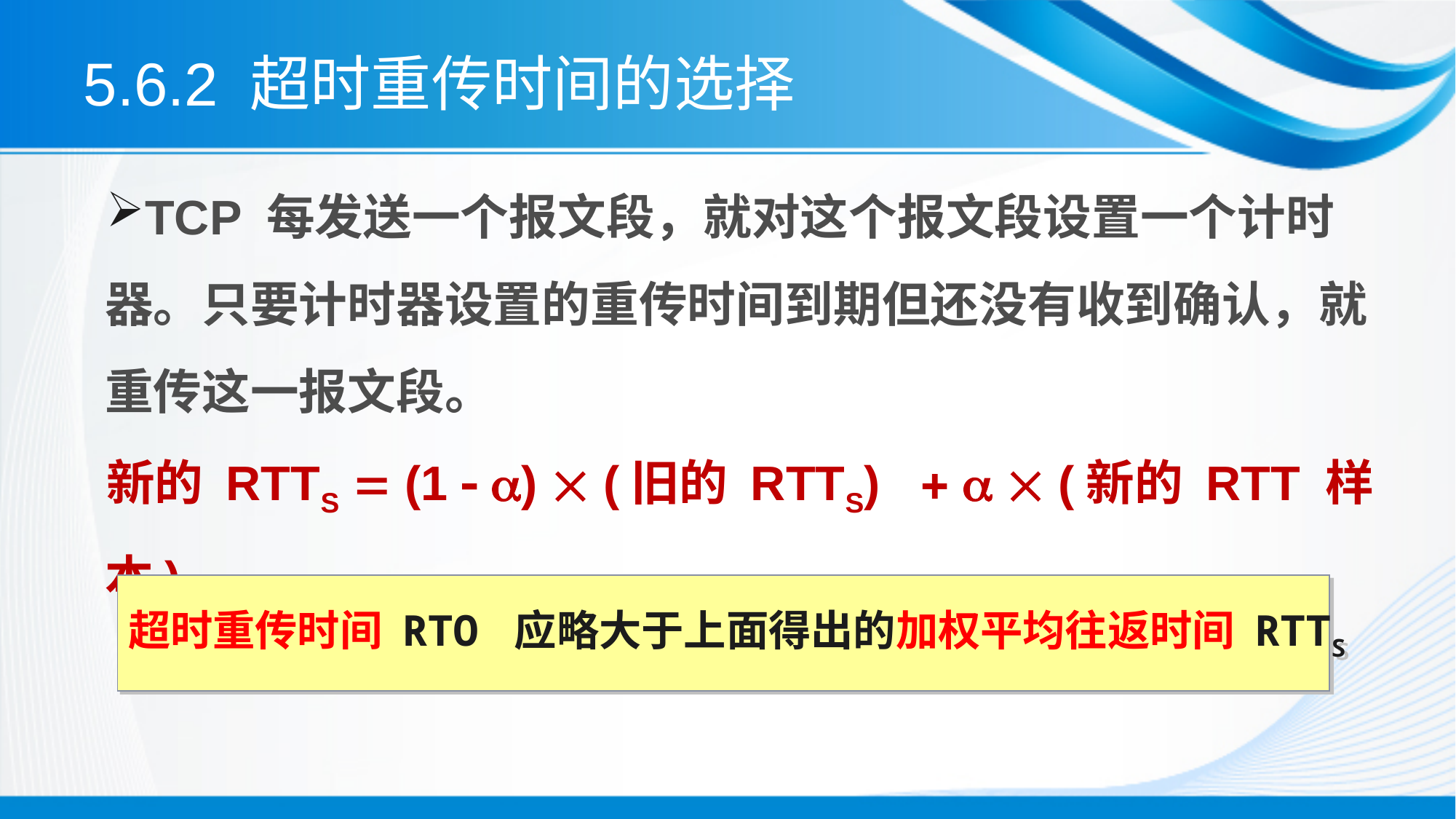

# 5.6.2 超时重传时间的选择
TCP 每发送一个报文段，就对这个报文段设置一个计时器。只要计时器设置的重传时间到期但还没有收到确认，就重传这一报文段。
新的 RTTS = (1 − α) × (旧的 RTTS)   + α × (新的 RTT 样本)

超时重传时间 RTO 应略大于上面得出的加权平均往返时间 RTTS